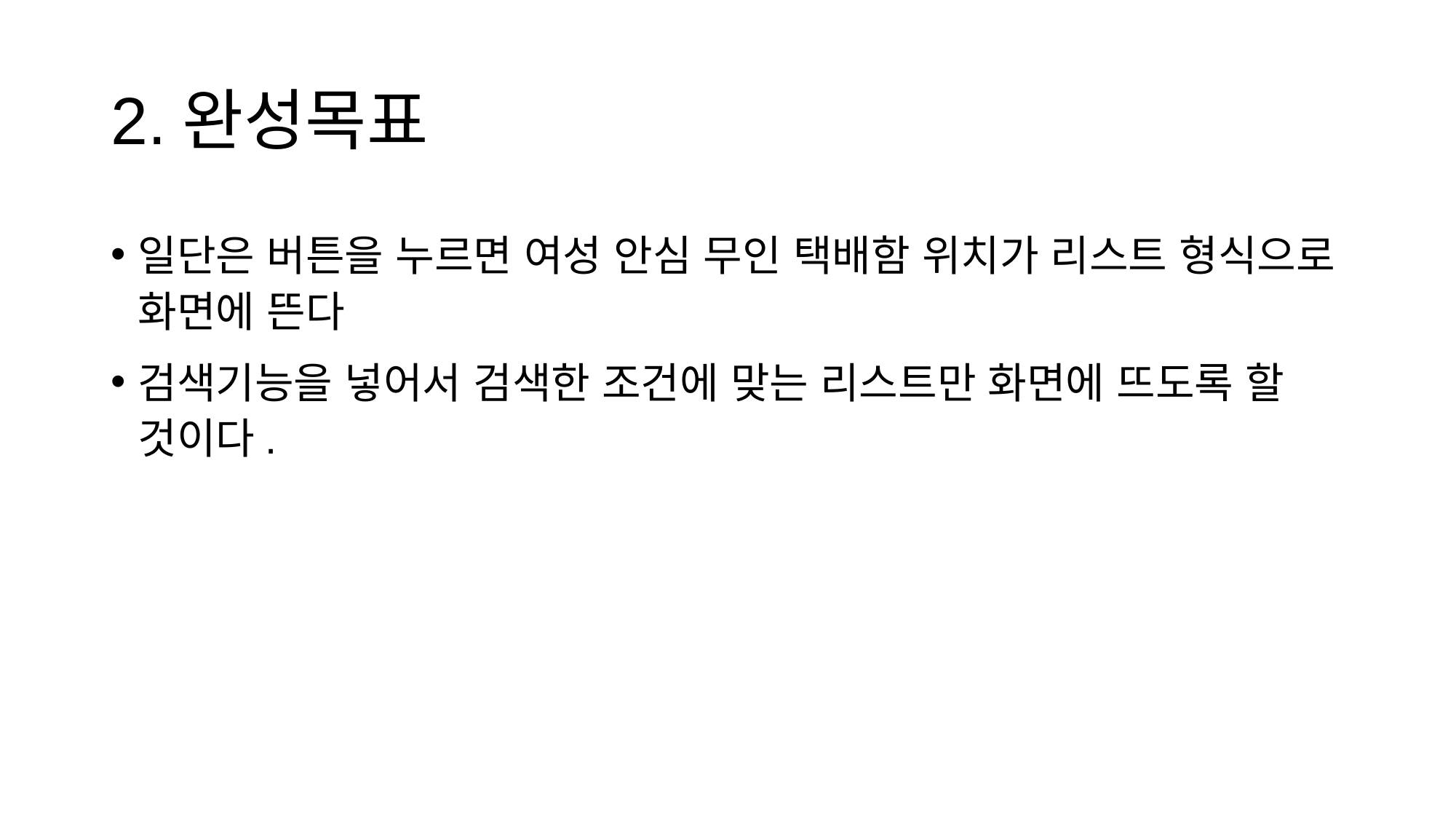

# 2.완성목표
일단은 버튼을 누르면 여성 안심 무인 택배함 위치가 리스트 형식으로 화면에 뜬다
검색기능을 넣어서 검색한 조건에 맞는 리스트만 화면에 뜨도록 할 것이다.